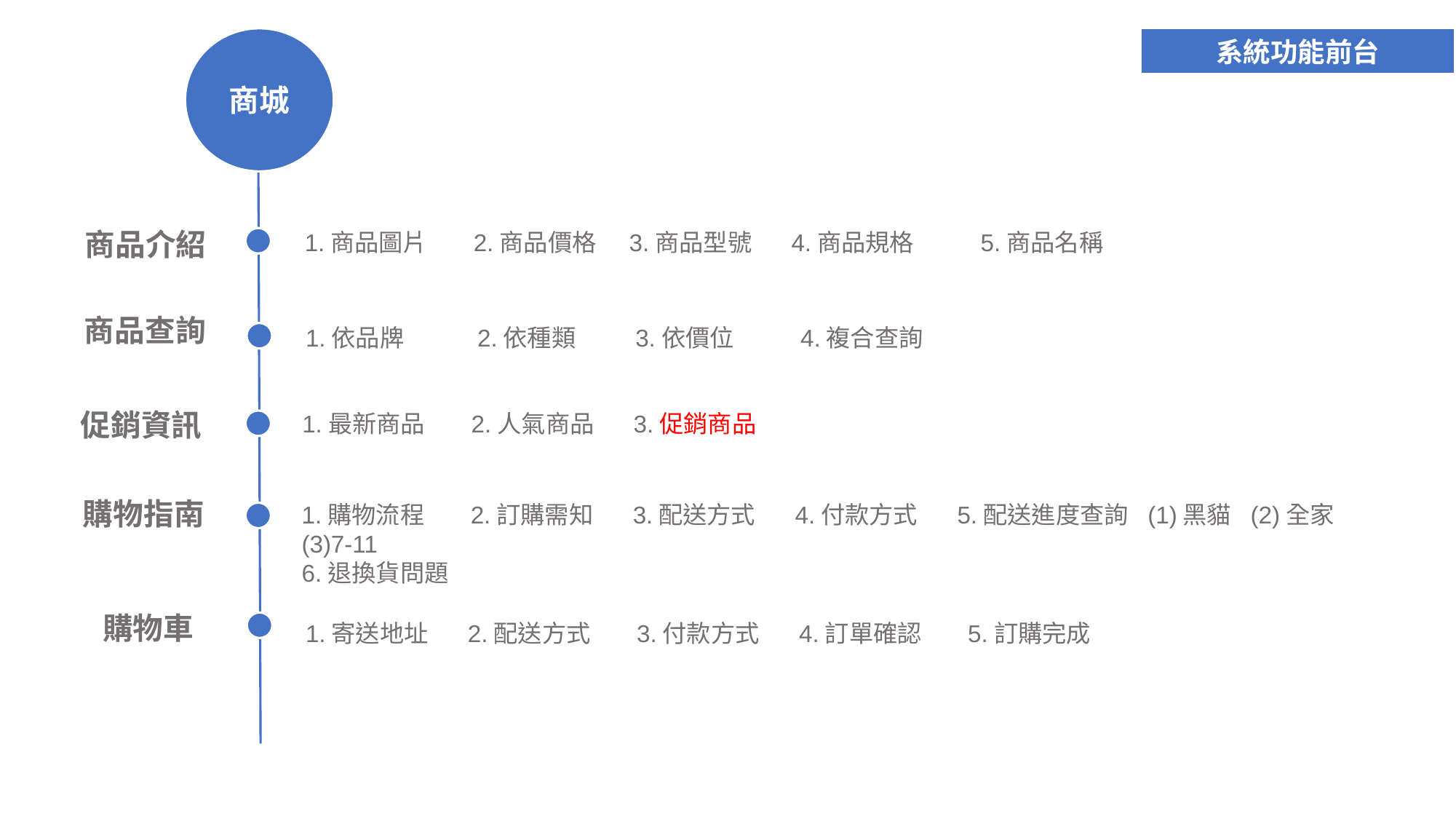

商城
系統功能前台
商品介紹
1.商品圖片      2.商品價格    3.商品型號     4.商品規格         5.商品名稱

商品查詢
1.依品牌          2.依種類        3.依價位         4.複合查詢

促銷資訊
1.最新商品      2.人氣商品     3.促銷商品

購物指南
1.購物流程      2.訂購需知     3.配送方式     4.付款方式     5.配送進度查詢  (1)黑貓  (2)全家  (3)7-11
6.退換貨問題

購物車

1.寄送地址     2.配送方式      3.付款方式     4.訂單確認      5.訂購完成